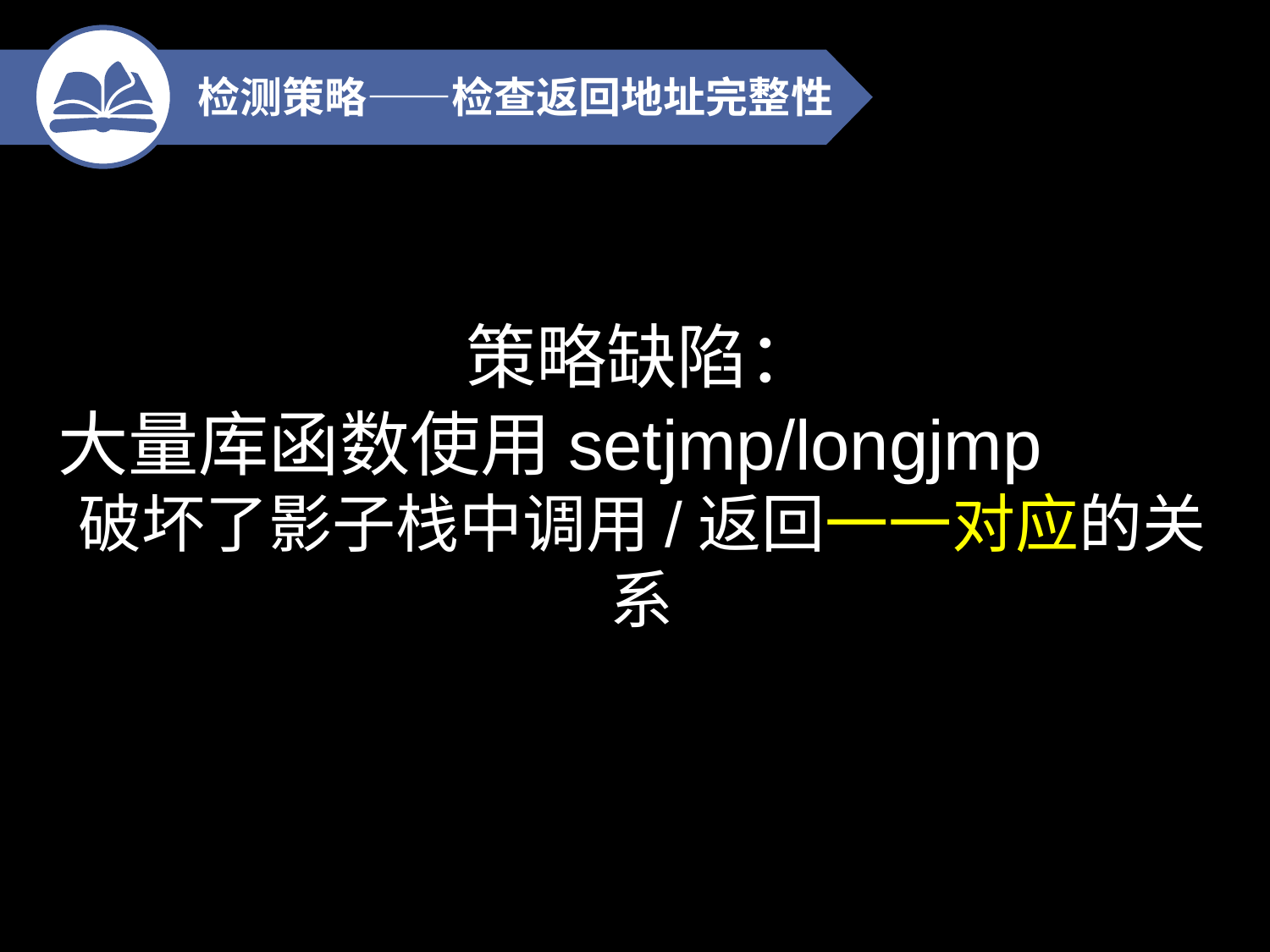

检测策略——检查返回地址完整性
策略缺陷：
大量库函数使用setjmp/longjmp
破坏了影子栈中调用/返回一一对应的关系